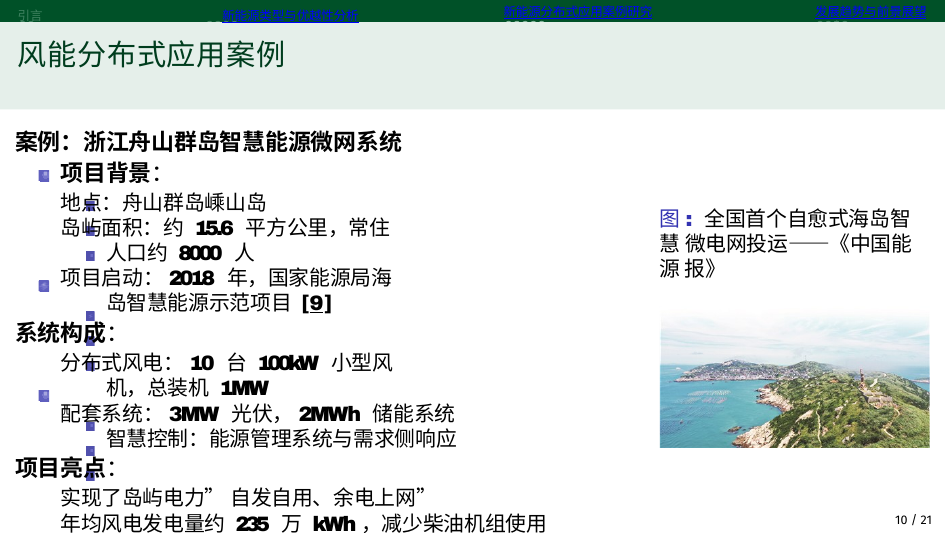

引言	新能源类型与优越性分析

风能分布式应用案例
新能源分布式应用案例研究
发展趋势与前景展望

案例：浙江舟山群岛智慧能源微网系统 项目背景：
地点：舟山群岛嵊山岛
岛屿面积：约 15.6 平方公里，常住人口约 8000  人
项目启动：2018 年，国家能源局海岛智慧能源示范项目 [9]
系统构成：
分布式风电：10 台 100kW  小型风机，总装机 1MW
配套系统：3MW 光伏，2MWh 储能系统 智慧控制：能源管理系统与需求侧响应
项目亮点：
实现了岛屿电力” 自发自用、余电上网”
年均风电发电量约 235 万 kWh，减少柴油机组使用 降低用电成本约 30%，提高供电可靠性达 99.9%

图: 全国首个自愈式海岛智慧 微电网投运——《中国能源 报》

10 / 21